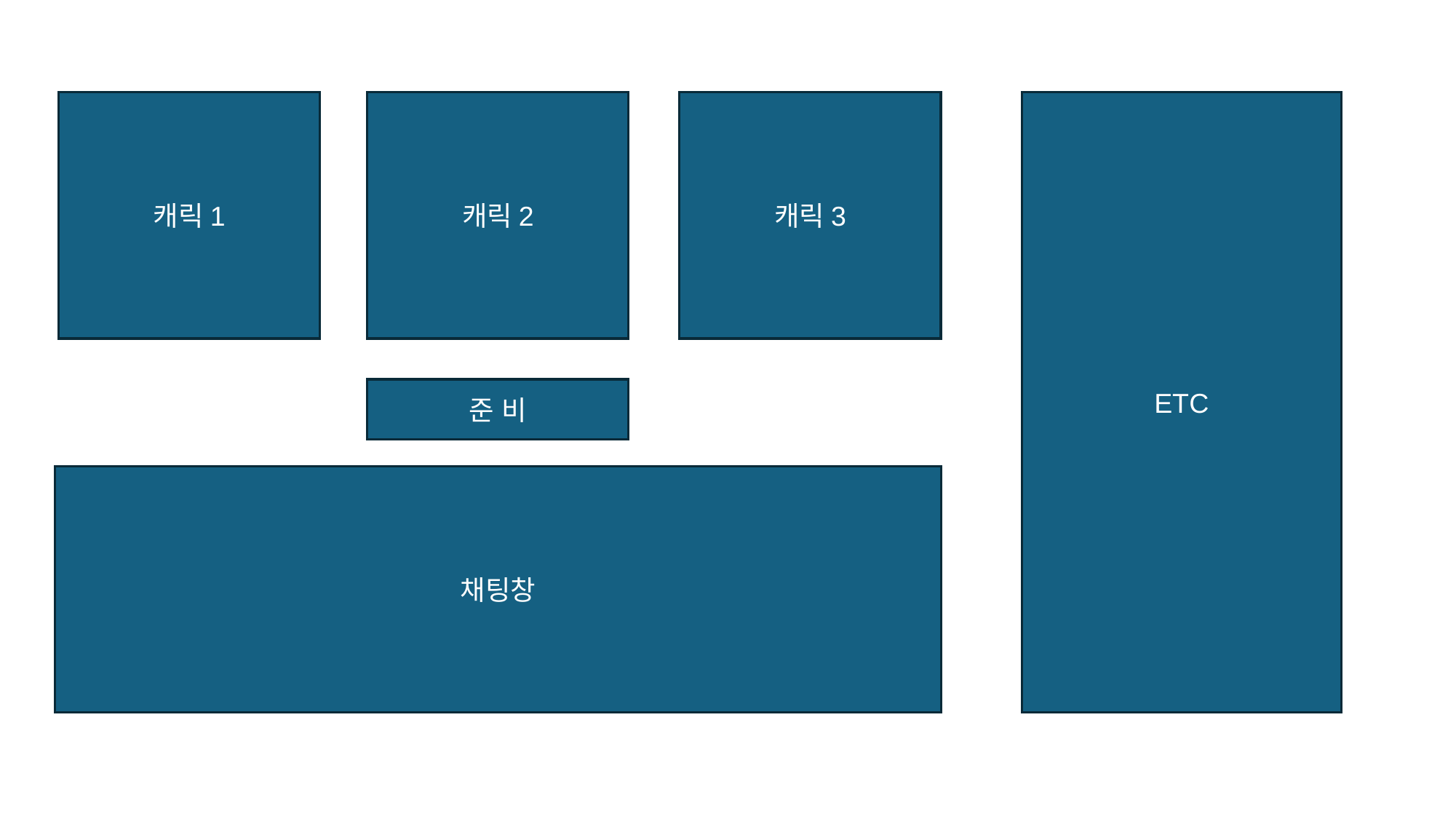

캐릭1
캐릭2
캐릭3
ETC
준 비
채팅창